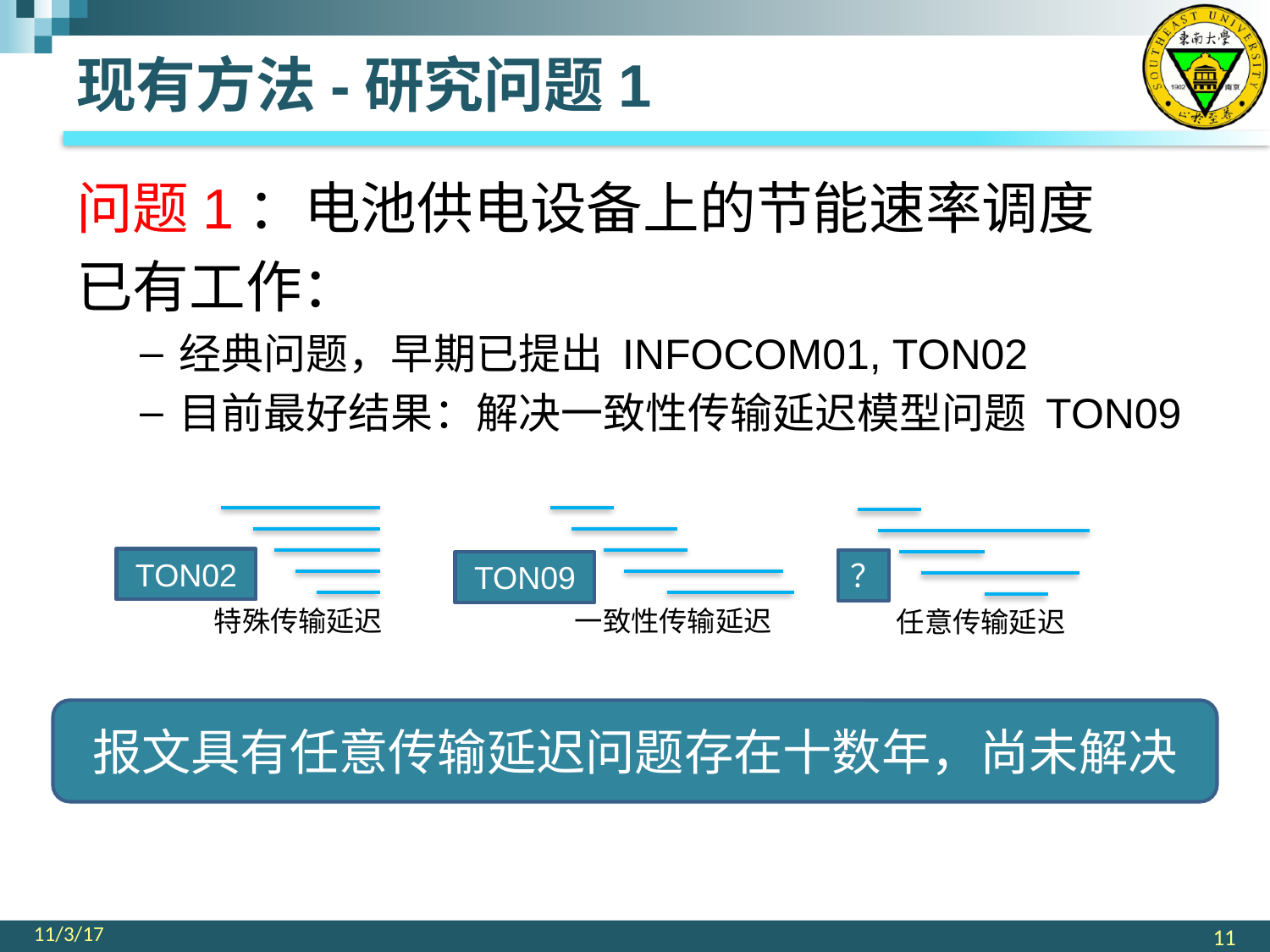

# 现有方法-研究问题1
问题1：电池供电设备上的节能速率调度
已有工作：
经典问题，早期已提出 INFOCOM01, TON02
目前最好结果：解决一致性传输延迟模型问题 TON09

特殊传输延迟
一致性传输延迟
任意传输延迟
TON02
？
TON09
报文具有任意传输延迟问题存在十数年，尚未解决
11/3/17
11